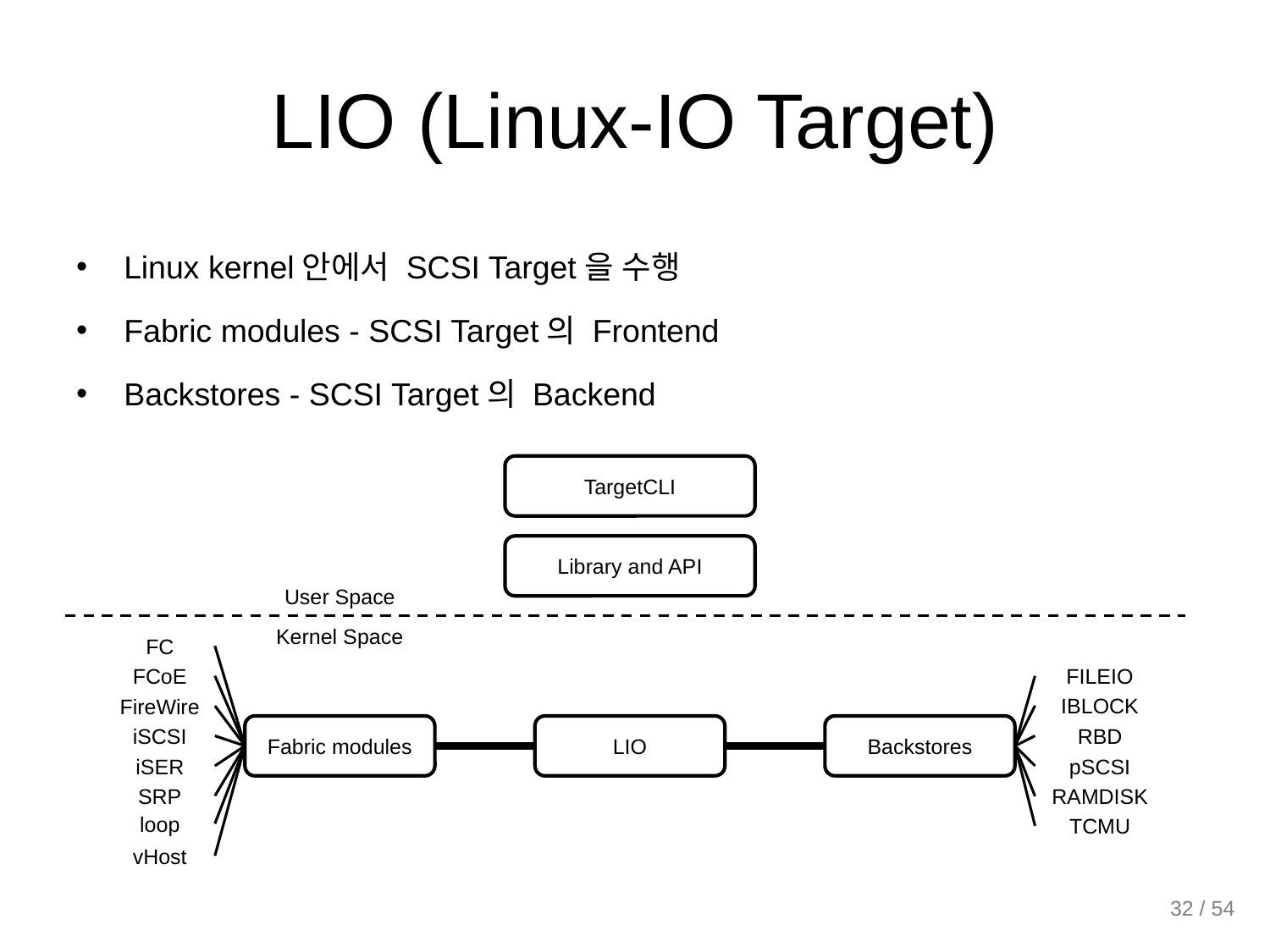

# LIO (Linux-IO Target)
Linux kernel안에서 SCSI Target을 수행
Fabric modules - SCSI Target의 Frontend
Backstores - SCSI Target의 Backend
TargetCLI
Library and API
User Space
Kernel Space
FC
FCoE
FILEIO
IBLOCK
FireWire
iSCSI
Fabric modules
LIO
Backstores
RBD
iSER
pSCSI
SRP
RAMDISK
loop
TCMU
vHost
32